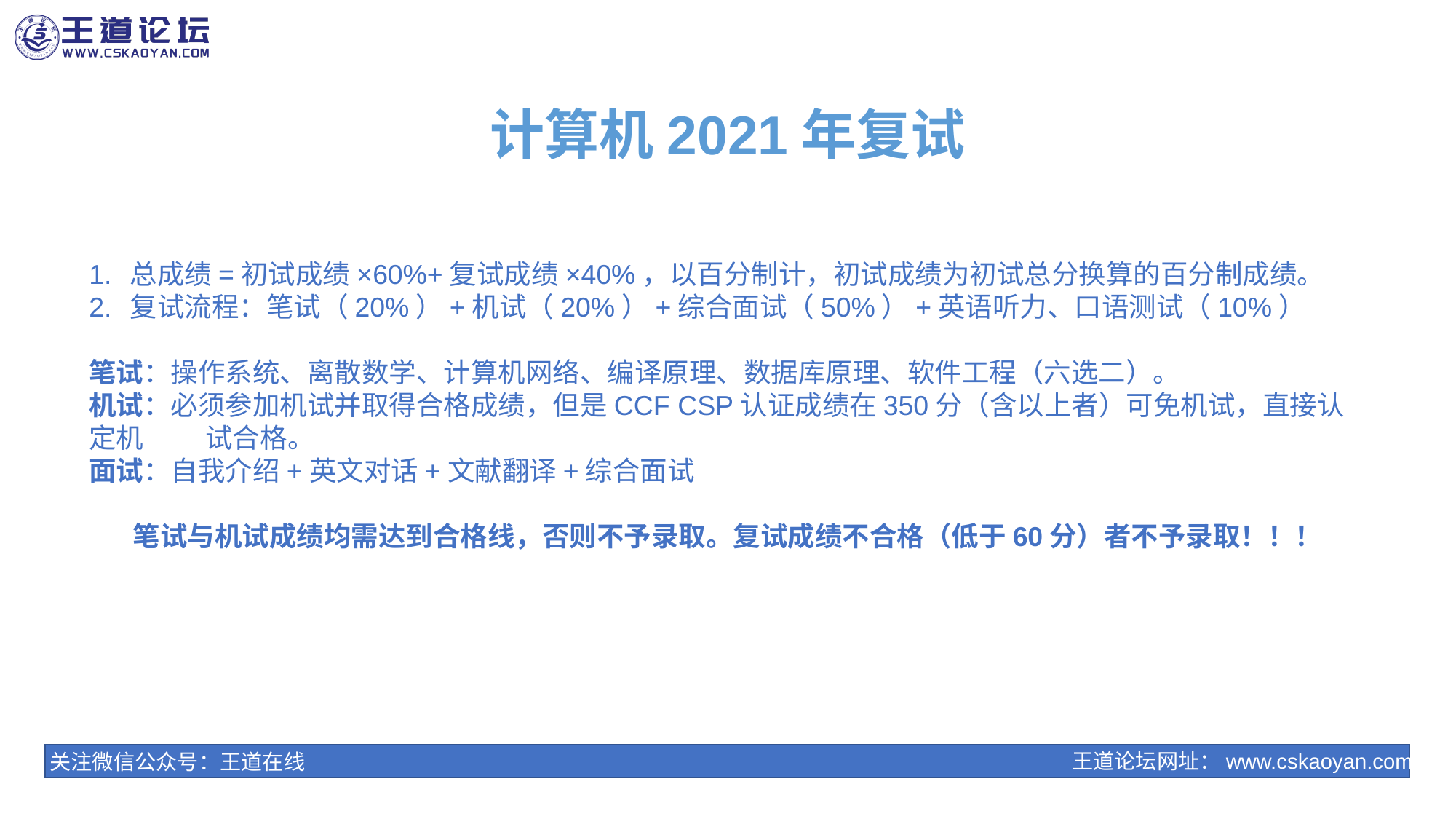

计算机2021年复试
总成绩=初试成绩×60%+复试成绩×40%，以百分制计，初试成绩为初试总分换算的百分制成绩。
复试流程：笔试（20%）+机试（20%）+综合面试（50%）+英语听力、口语测试（10%）

笔试：操作系统、离散数学、计算机网络、编译原理、数据库原理、软件工程（六选二）。
机试：必须参加机试并取得合格成绩，但是CCF CSP认证成绩在350分（含以上者）可免机试，直接认定机          试合格。
面试：自我介绍+英文对话+文献翻译+综合面试

笔试与机试成绩均需达到合格线，否则不予录取。复试成绩不合格（低于60分）者不予录取！！！
王道论坛网址：www.cskaoyan.com
关注微信公众号：王道在线